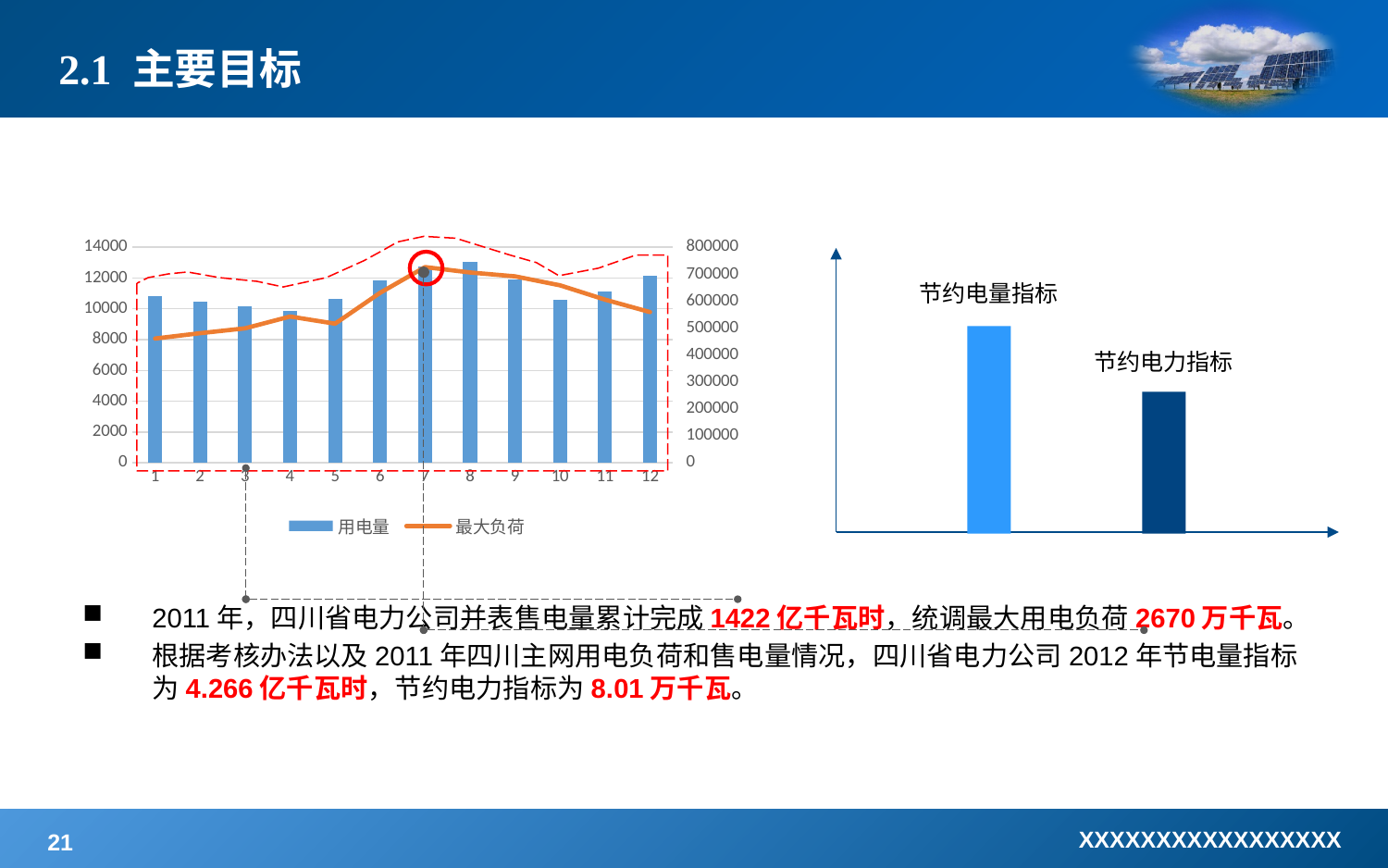

# 2.1 主要目标

### Chart

| Category |  |  |
|---|---|---|

节约电量指标

节约电力指标

2011年，四川省电力公司并表售电量累计完成1422亿千瓦时，统调最大用电负荷2670万千瓦。
根据考核办法以及2011年四川主网用电负荷和售电量情况，四川省电力公司2012年节电量指标为4.266亿千瓦时，节约电力指标为8.01万千瓦。